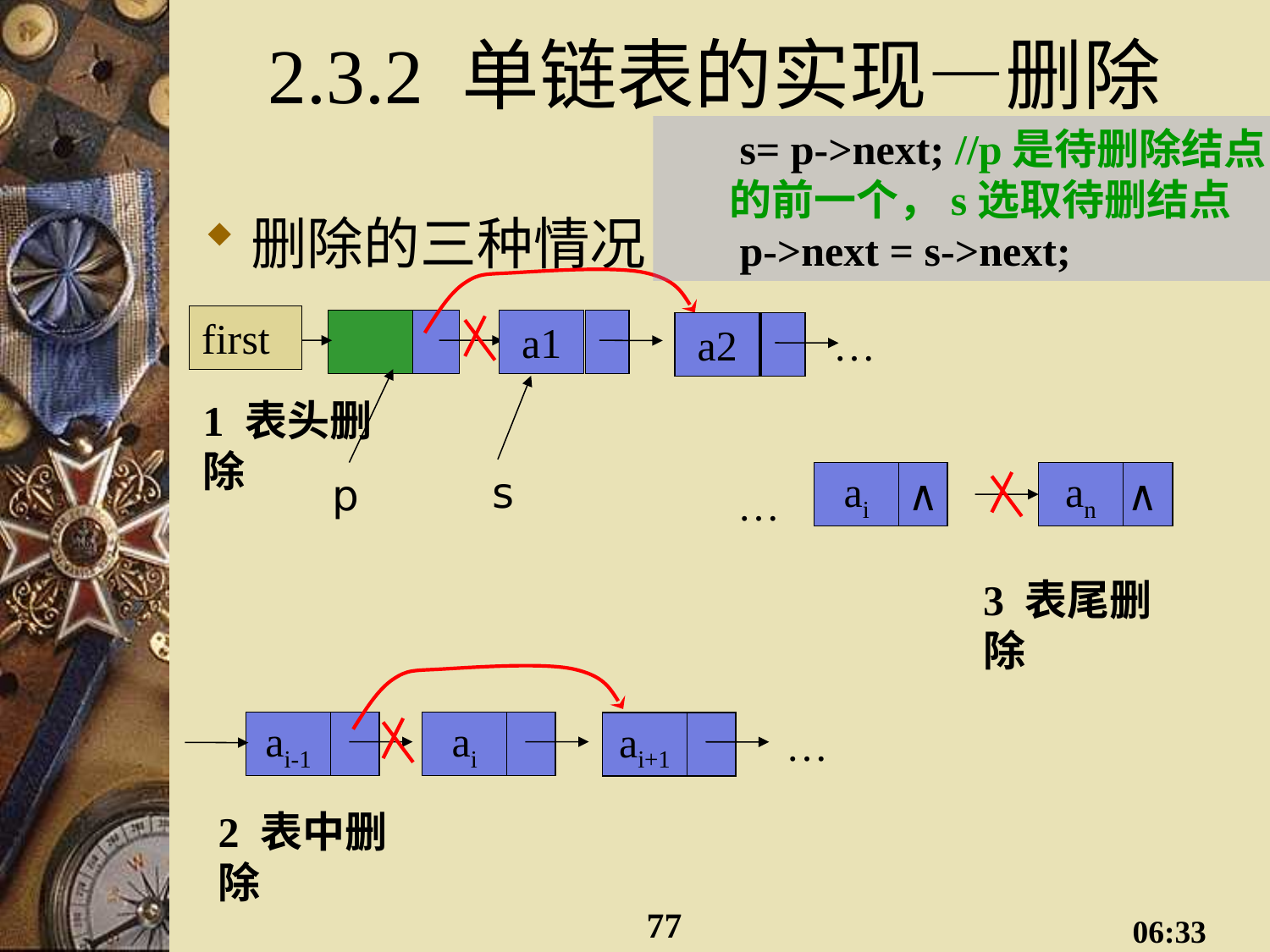

# 2.3.2 单链表的实现—删除
 s= p->next; //p是待删除结点的前一个，s选取待删结点
 p->next = s->next;
删除的三种情况

first

a1

a2

…

1 表头删除
s
p
ai
∧
an
∧
…

3 表尾删除

ai-1

ai

ai+1

…

2 表中删除